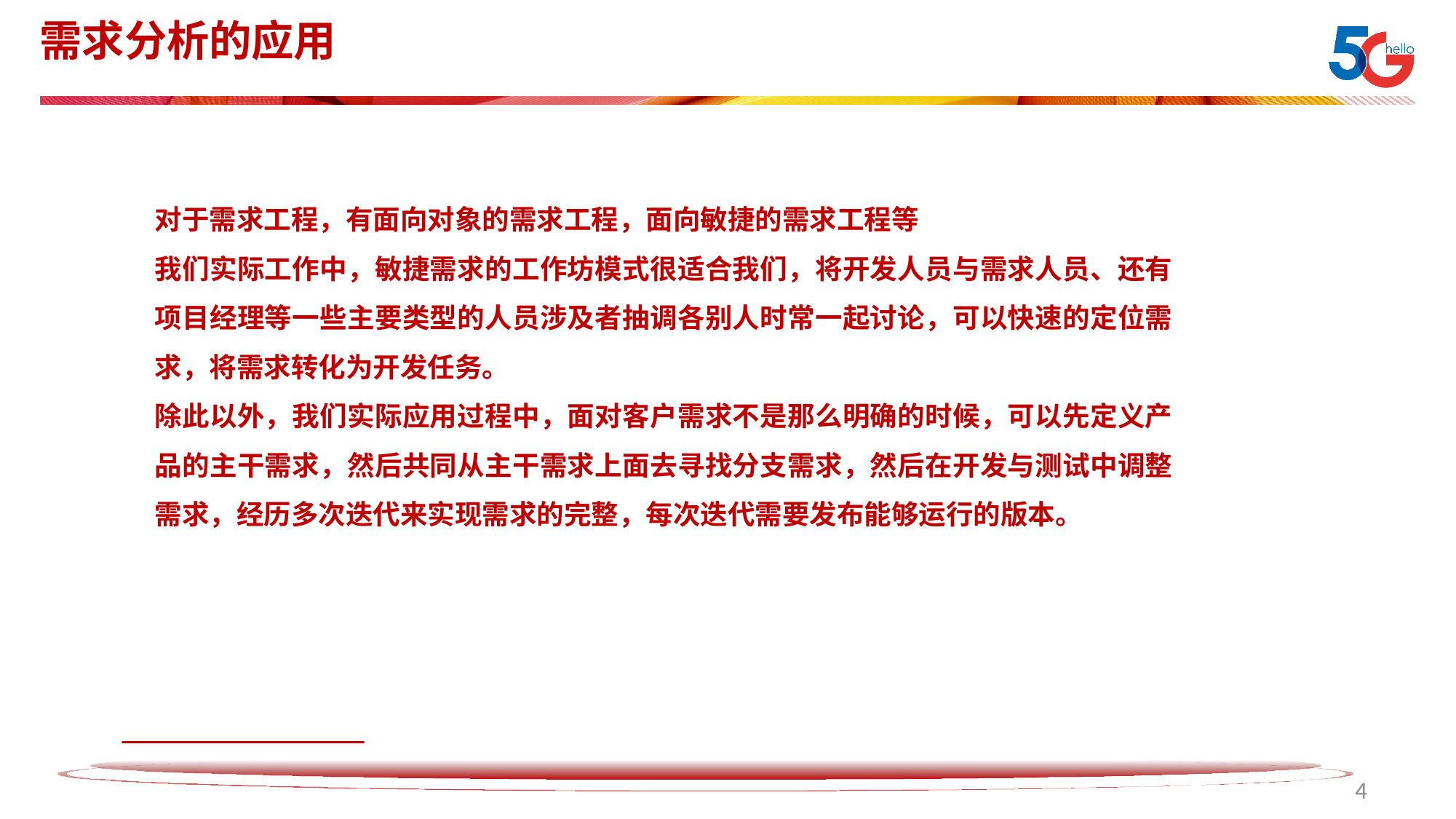

# 需求分析的应用
对于需求工程，有面向对象的需求工程，面向敏捷的需求工程等
我们实际工作中，敏捷需求的工作坊模式很适合我们，将开发人员与需求人员、还有项目经理等一些主要类型的人员涉及者抽调各别人时常一起讨论，可以快速的定位需求，将需求转化为开发任务。
除此以外，我们实际应用过程中，面对客户需求不是那么明确的时候，可以先定义产品的主干需求，然后共同从主干需求上面去寻找分支需求，然后在开发与测试中调整需求，经历多次迭代来实现需求的完整，每次迭代需要发布能够运行的版本。